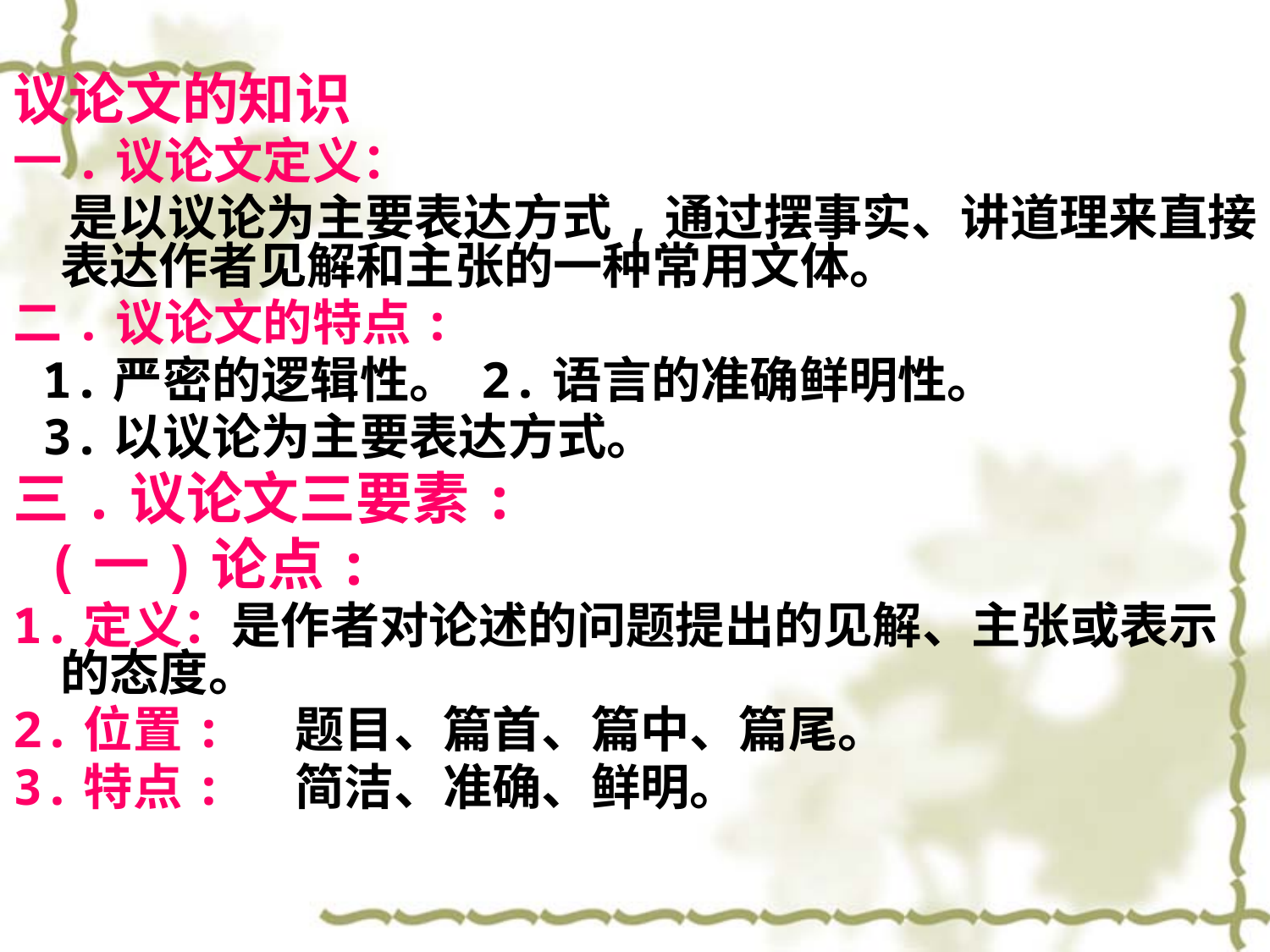

议论文的知识
一.议论文定义：
    是以议论为主要表达方式,通过摆事实、讲道理来直接表达作者见解和主张的一种常用文体。
二.议论文的特点:
 1.严密的逻辑性。 2.语言的准确鲜明性。
 3.以议论为主要表达方式。
三.议论文三要素:
 (一)论点:
1.定义：是作者对论述的问题提出的见解、主张或表示的态度。
2.位置:  题目、篇首、篇中、篇尾。
3.特点:  简洁、准确、鲜明。